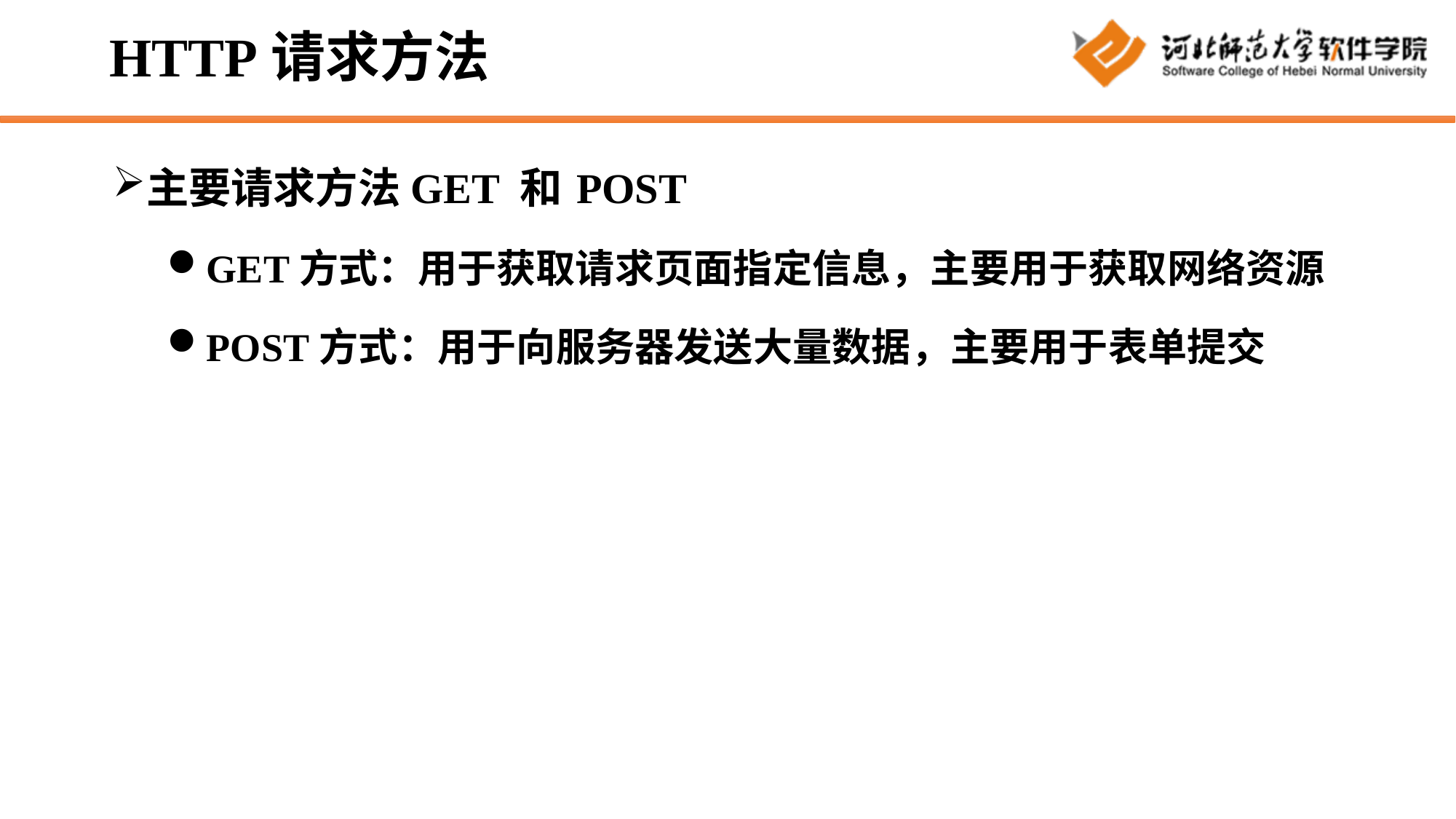

# HTTP请求方法
主要请求方法GET 和	POST
GET方式：用于获取请求页面指定信息，主要用于获取网络资源
POST方式：用于向服务器发送大量数据，主要用于表单提交